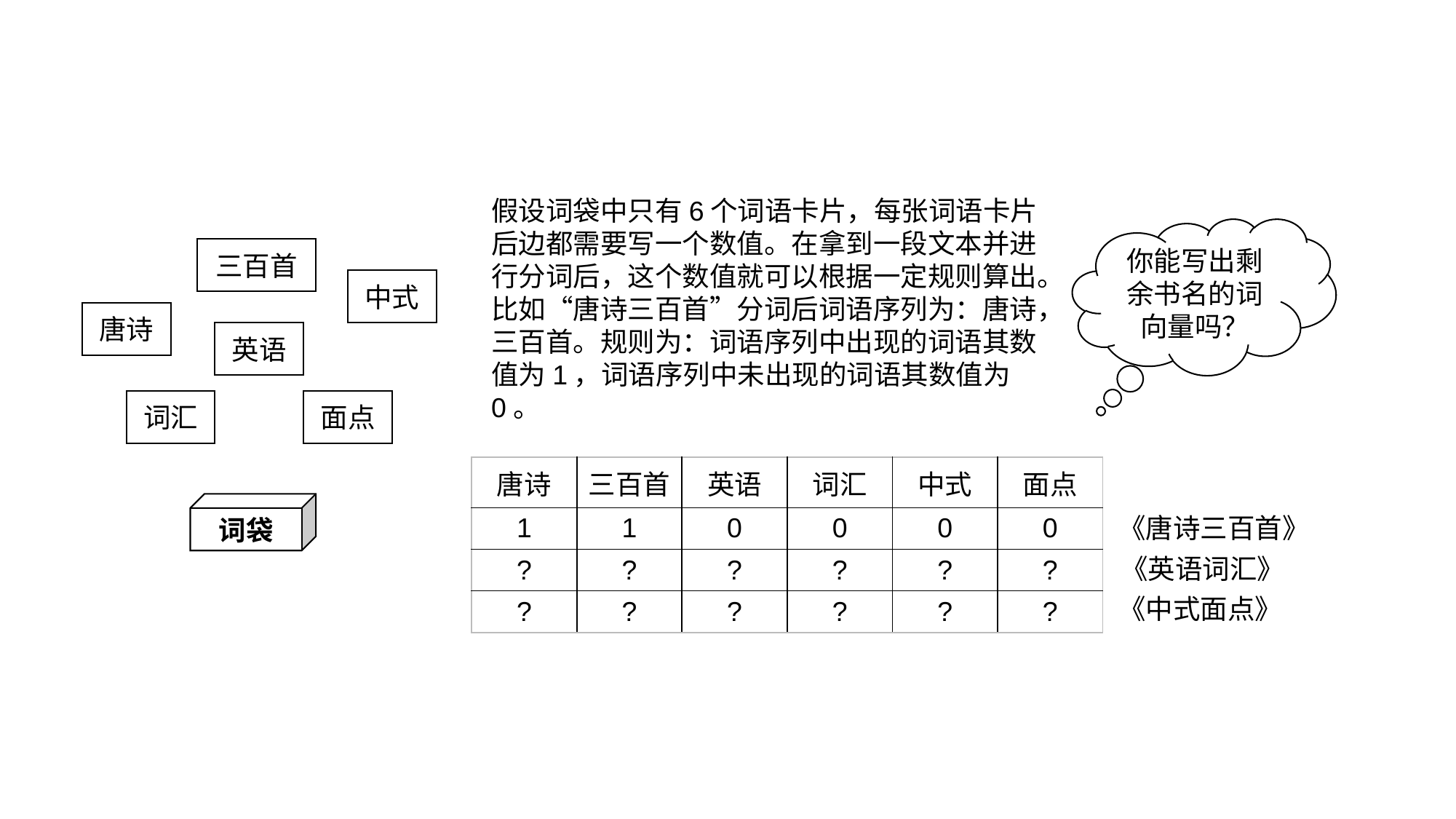

假设词袋中只有6个词语卡片，每张词语卡片后边都需要写一个数值。在拿到一段文本并进行分词后，这个数值就可以根据一定规则算出。比如“唐诗三百首”分词后词语序列为：唐诗，三百首。规则为：词语序列中出现的词语其数值为1，词语序列中未出现的词语其数值为0。
你能写出剩余书名的词向量吗？
三百首
中式
唐诗
英语
面点
词汇
| 唐诗 | 三百首 | 英语 | 词汇 | 中式 | 面点 |
| --- | --- | --- | --- | --- | --- |
| 1 | 1 | 0 | 0 | 0 | 0 |
| ? | ? | ? | ? | ? | ? |
| ? | ? | ? | ? | ? | ? |
词袋
《唐诗三百首》
《英语词汇》
《中式面点》